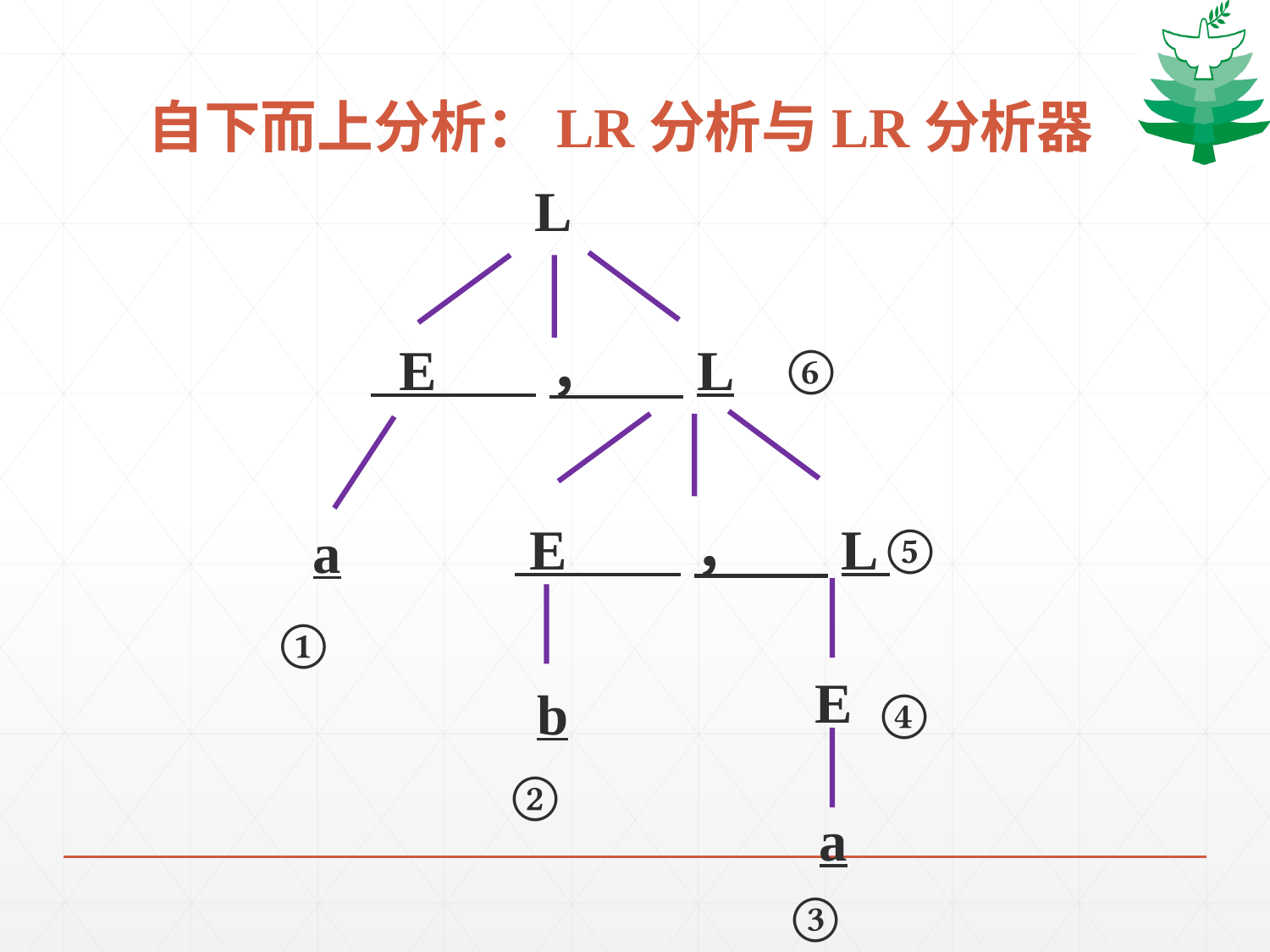

# 自下而上分析：LR分析与LR分析器
L

  E       ，      L
⑥

 E        ，      L
⑤
 a

①
  E
b
④

②
a
③